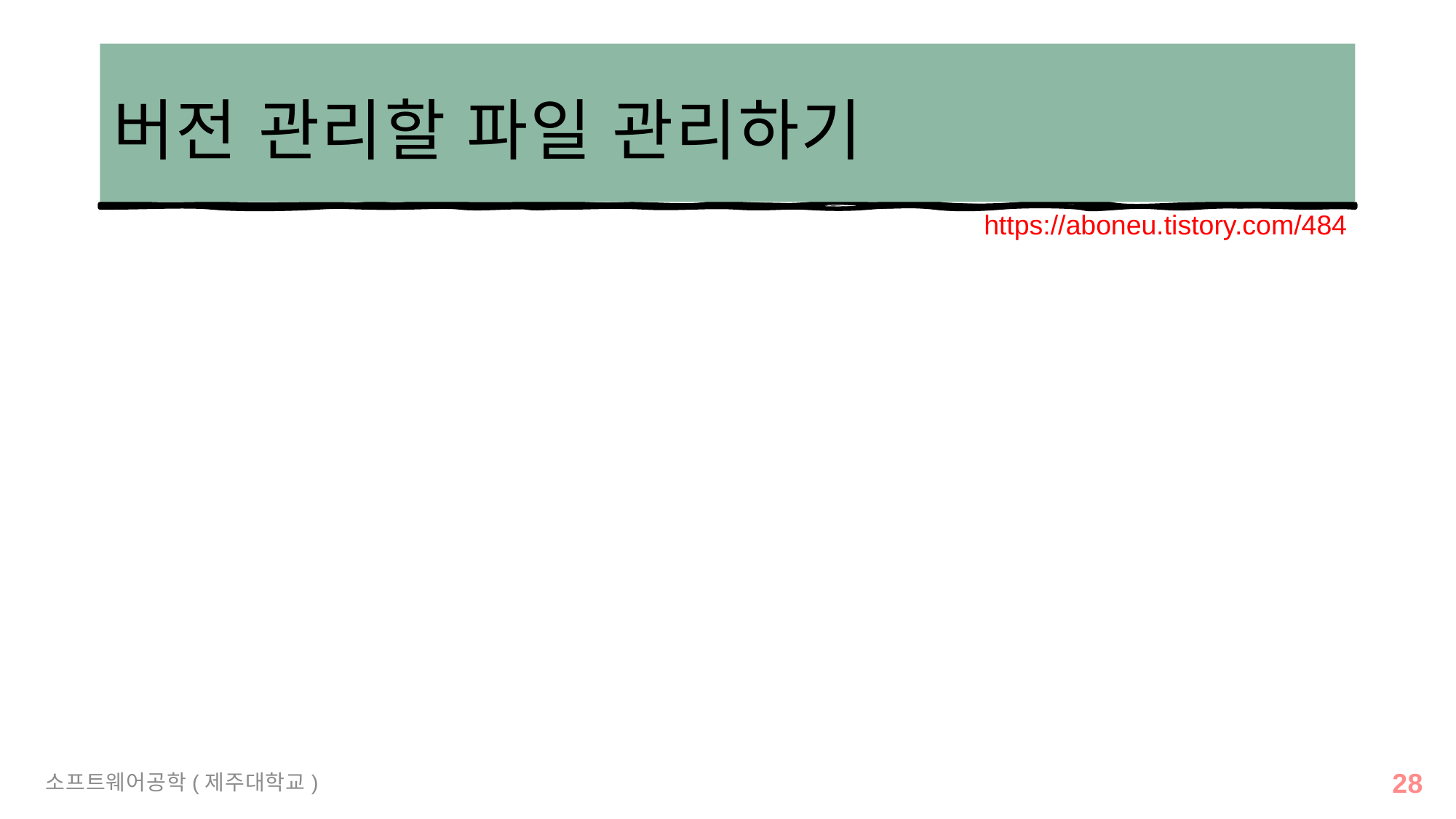

# 버전 관리할 파일 관리하기
https://aboneu.tistory.com/484

28
소프트웨어공학(제주대학교)